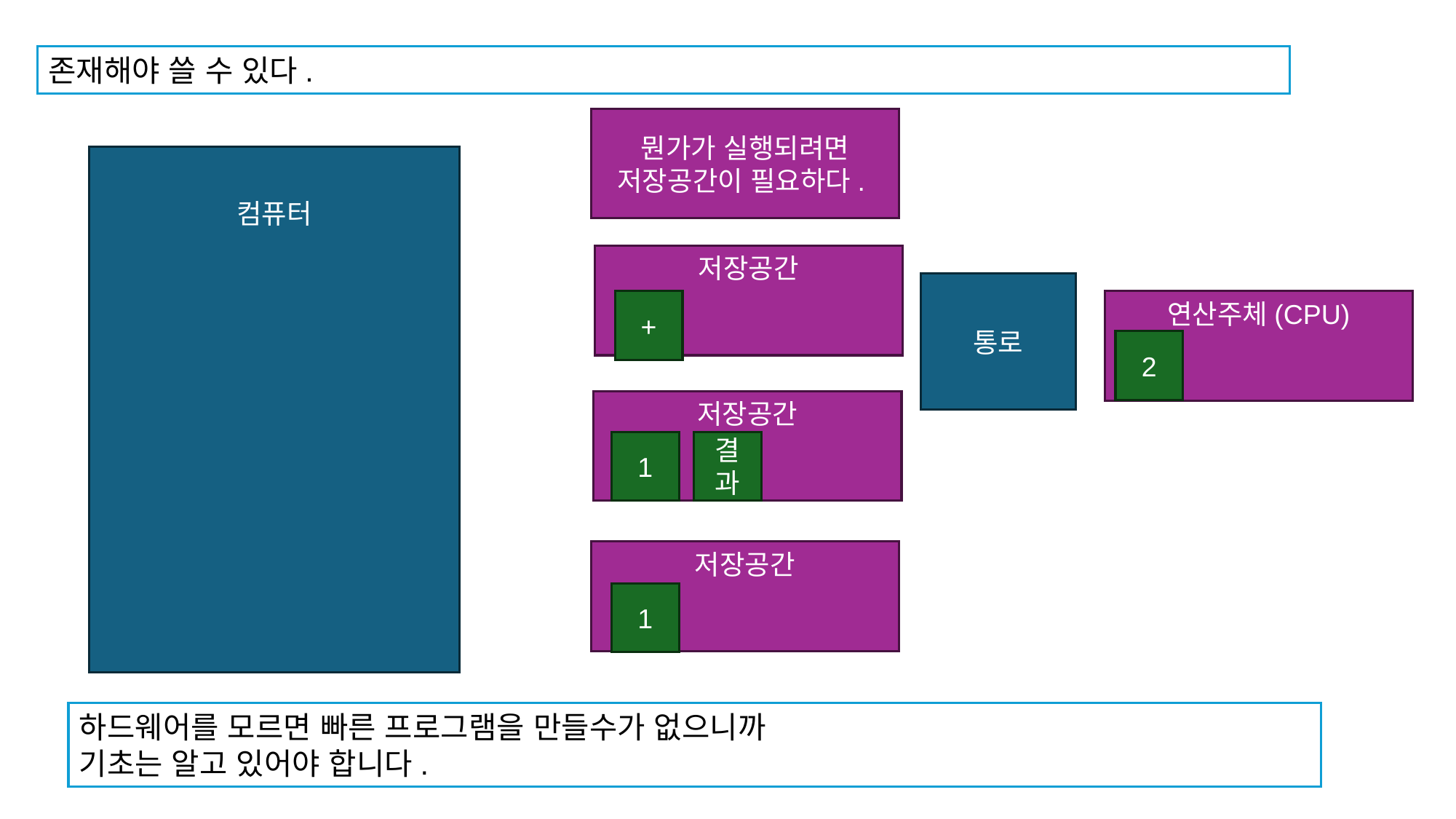

존재해야 쓸 수 있다.
뭔가가 실행되려면
저장공간이 필요하다.
컴퓨터

저장공간

통로
+
연산주체(CPU)

2
저장공간

1
결과
저장공간

1
하드웨어를 모르면 빠른 프로그램을 만들수가 없으니까
기초는 알고 있어야 합니다.